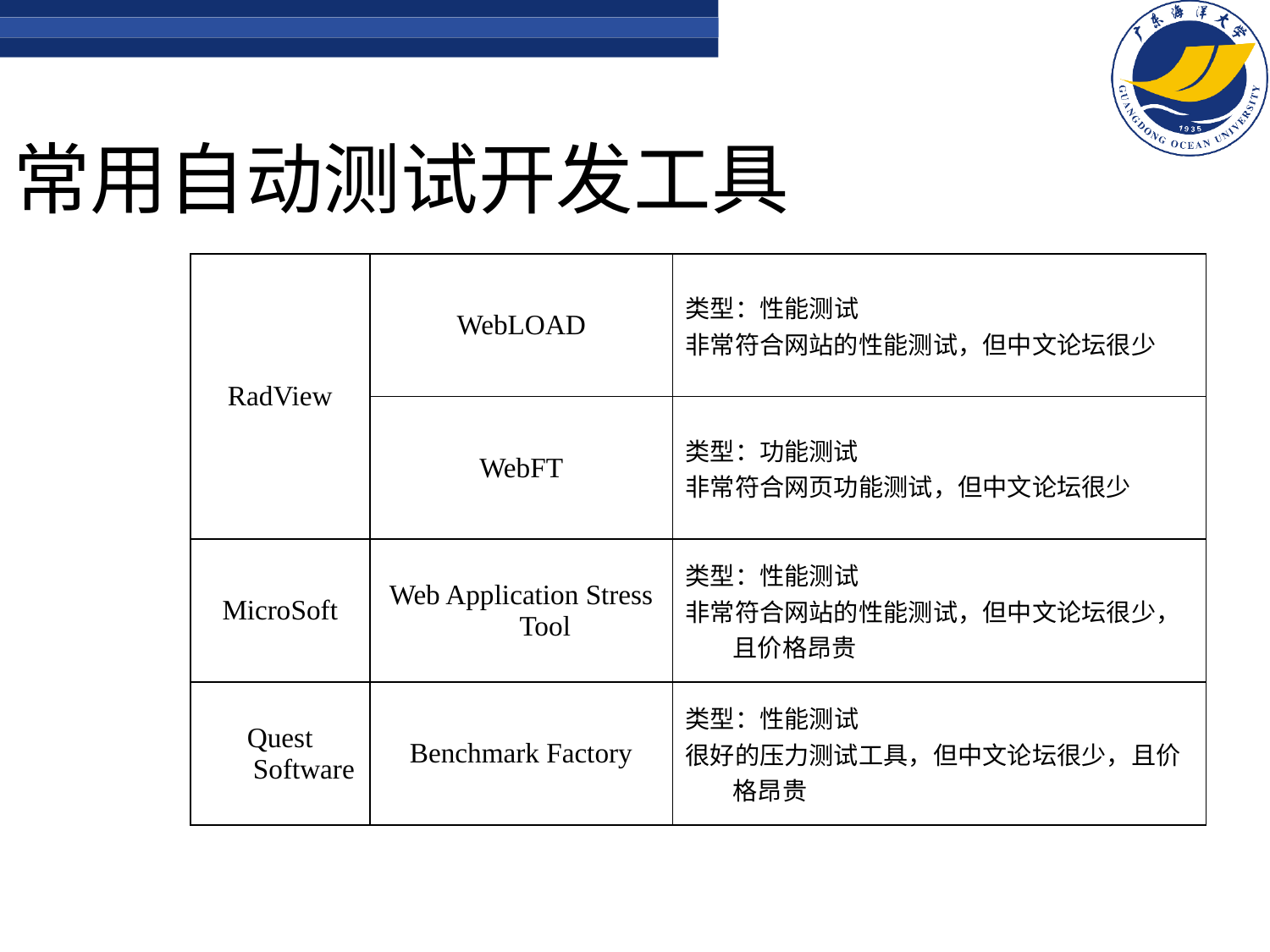

# 常用自动测试开发工具
| RadView | WebLOAD | 类型：性能测试 非常符合网站的性能测试，但中文论坛很少 |
| --- | --- | --- |
|  | WebFT | 类型：功能测试 非常符合网页功能测试，但中文论坛很少 |
| MicroSoft | Web Application Stress Tool | 类型：性能测试 非常符合网站的性能测试，但中文论坛很少，且价格昂贵 |
| Quest Software | Benchmark Factory | 类型：性能测试 很好的压力测试工具，但中文论坛很少，且价格昂贵 |
48